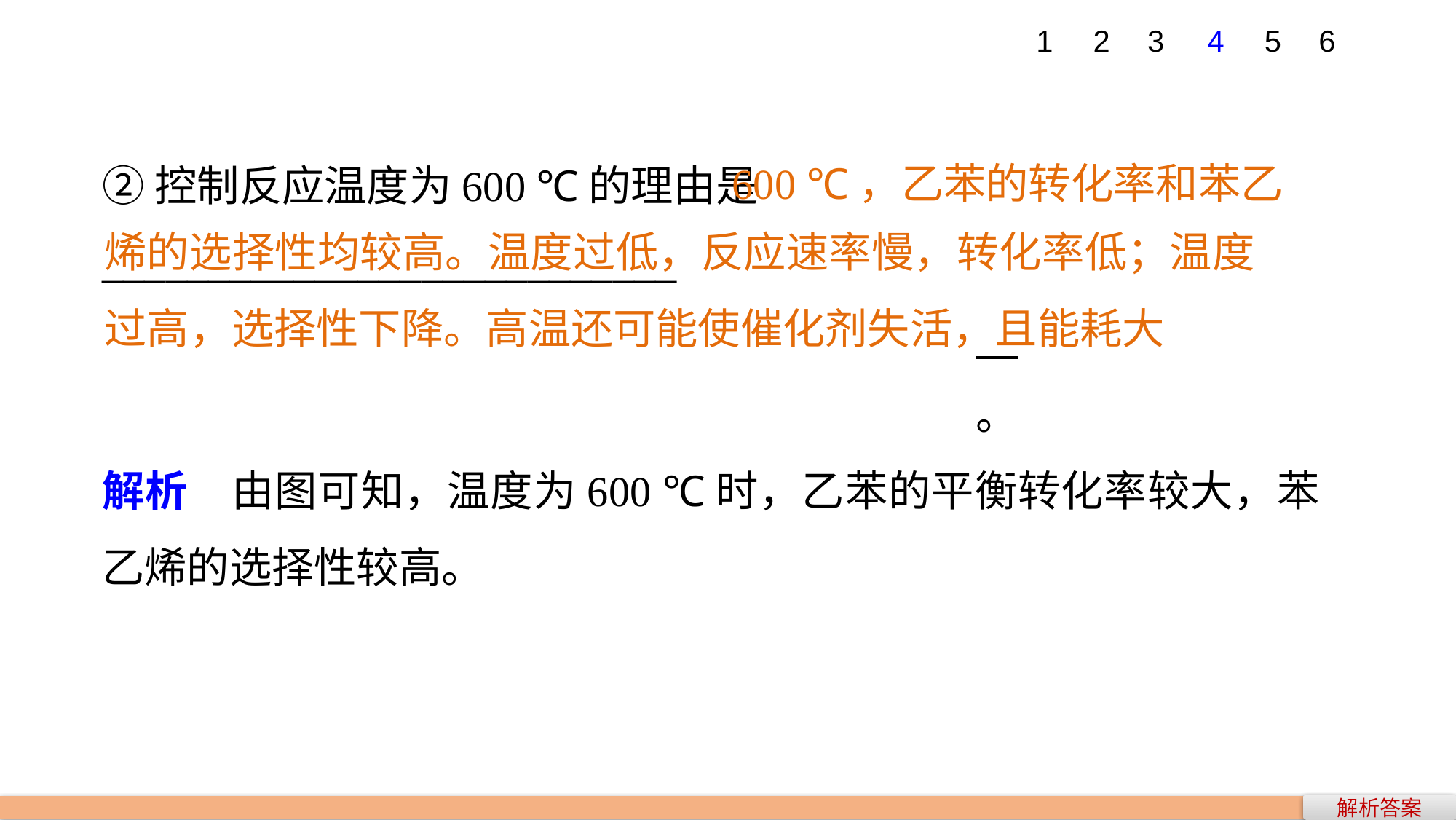

1
2
3
4
5
6
600 ℃，乙苯的转化率和苯乙
②控制反应温度为600 ℃的理由是___________________________

								。
解析　由图可知，温度为600 ℃时，乙苯的平衡转化率较大，苯乙烯的选择性较高。
烯的选择性均较高。温度过低，反应速率慢，转化率低；温度过高，选择性下降。高温还可能使催化剂失活，且能耗大
解析答案